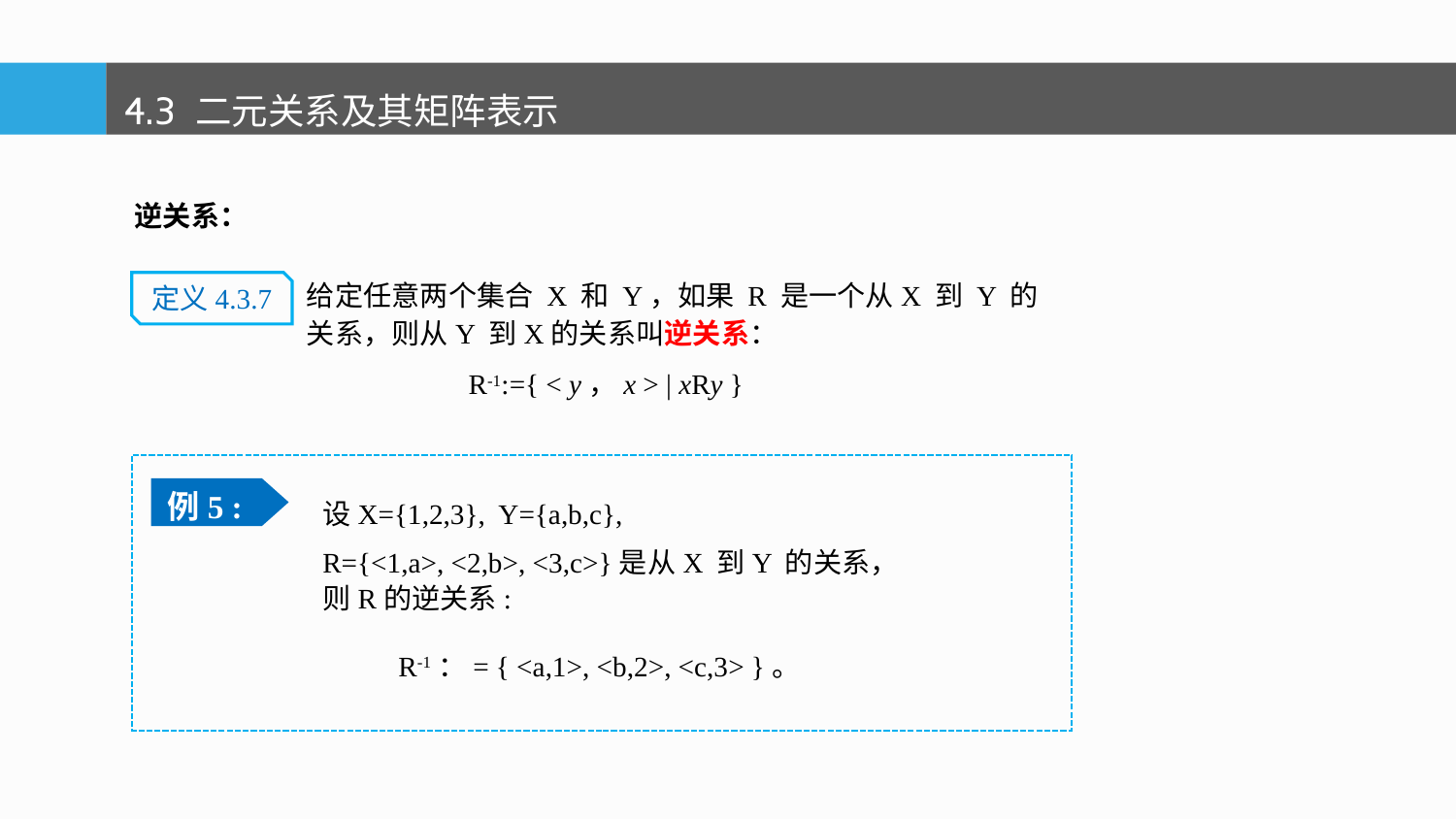

4.3 二元关系及其矩阵表示

逆关系：

给定任意两个集合 X 和 Y，如果 R 是一个从X 到 Y 的关系，则从Y 到X的关系叫逆关系：
                       R-1:={ < y，x > | xRy }
定义4.3.7

设X={1,2,3},  Y={a,b,c},
R={<1,a>, <2,b>, <3,c>}是从X 到Y 的关系，
则R的逆关系:

例5 :
R-1：= { <a,1>, <b,2>, <c,3> }。